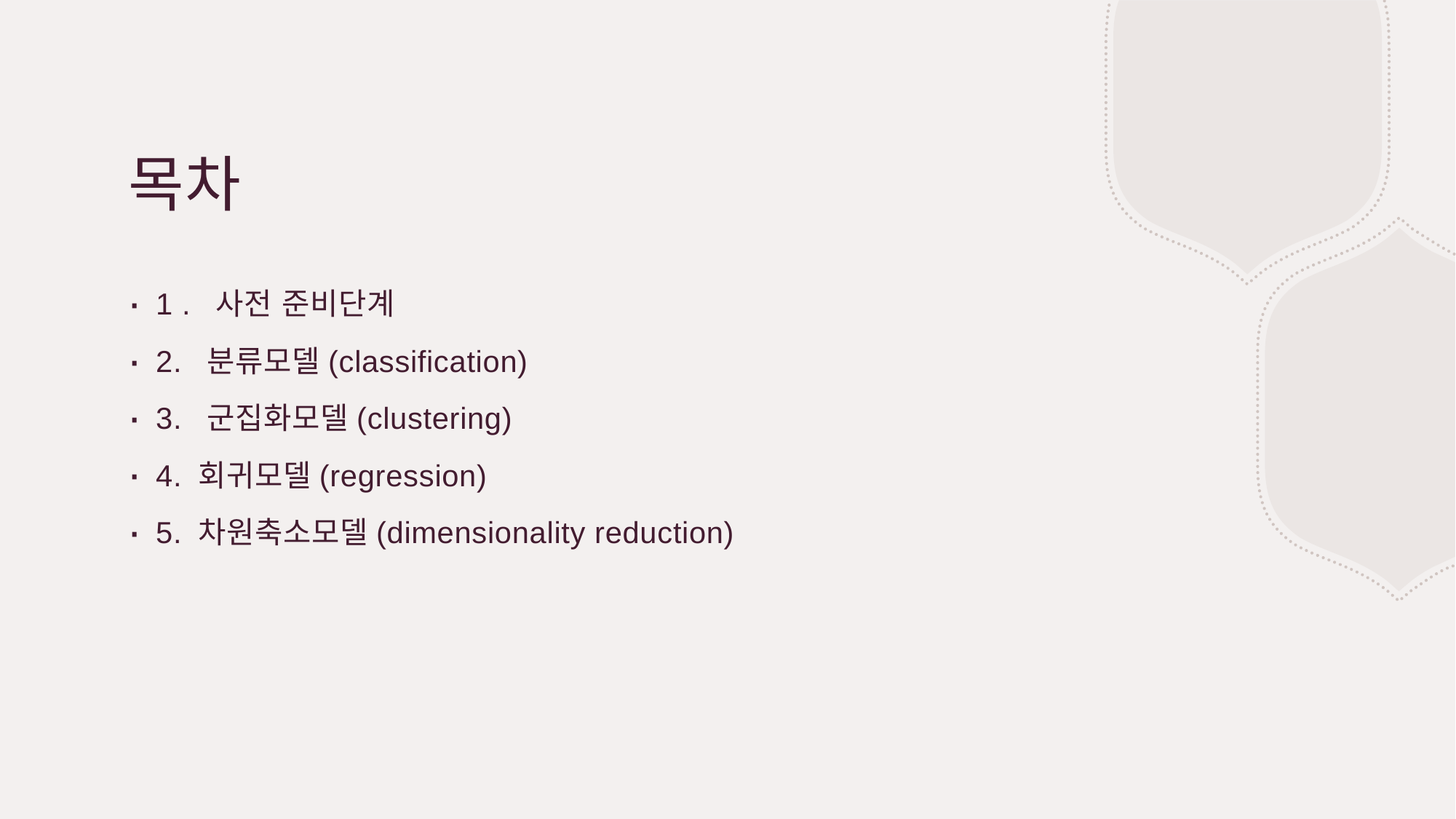

# 목차
1 .  사전 준비단계
2.  분류모델(classification)
3.  군집화모델(clustering)
4. 회귀모델(regression)
5. 차원축소모델(dimensionality reduction)